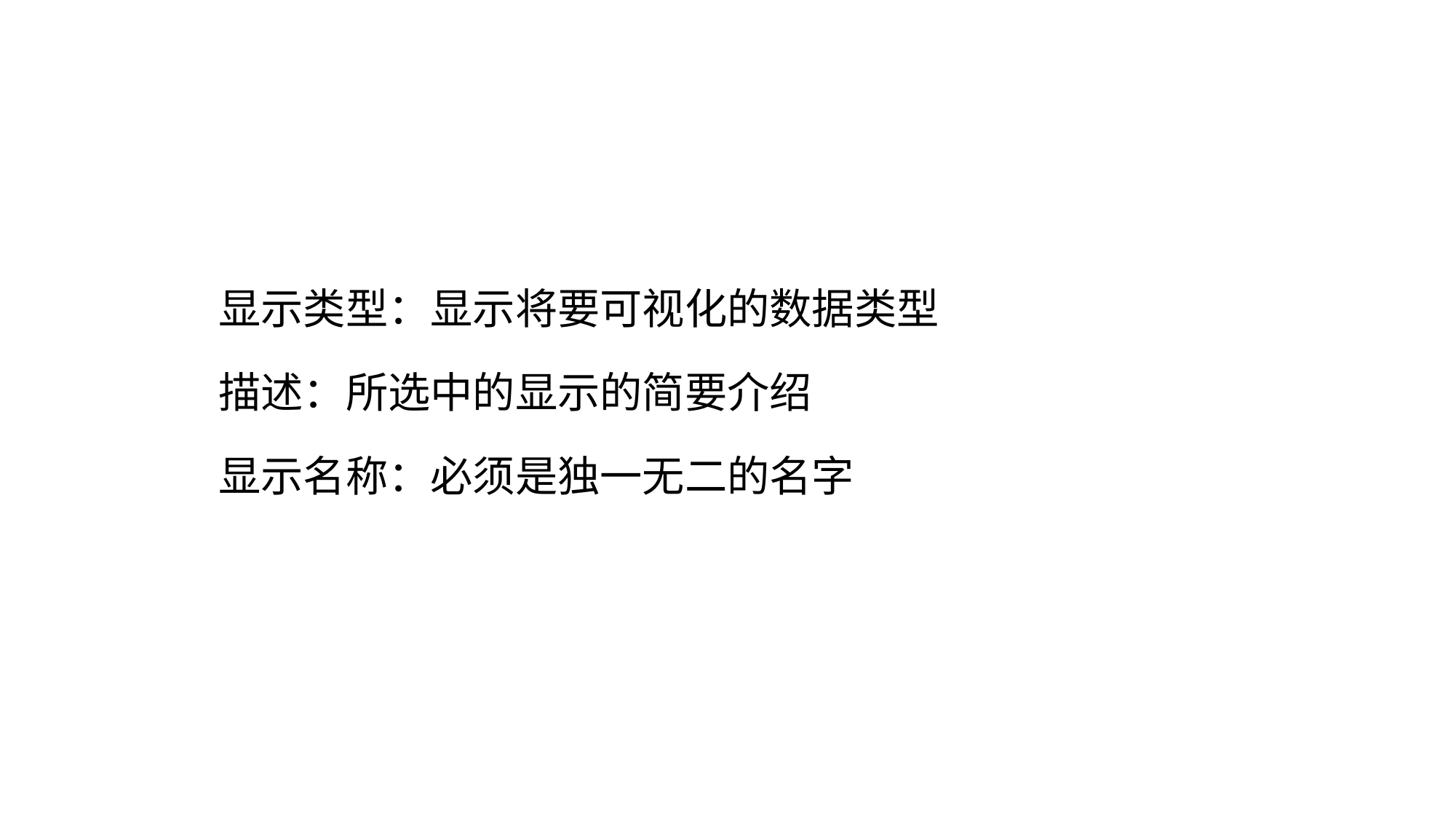

显示类型：显示将要可视化的数据类型

描述：所选中的显示的简要介绍

显示名称：必须是独一无二的名字